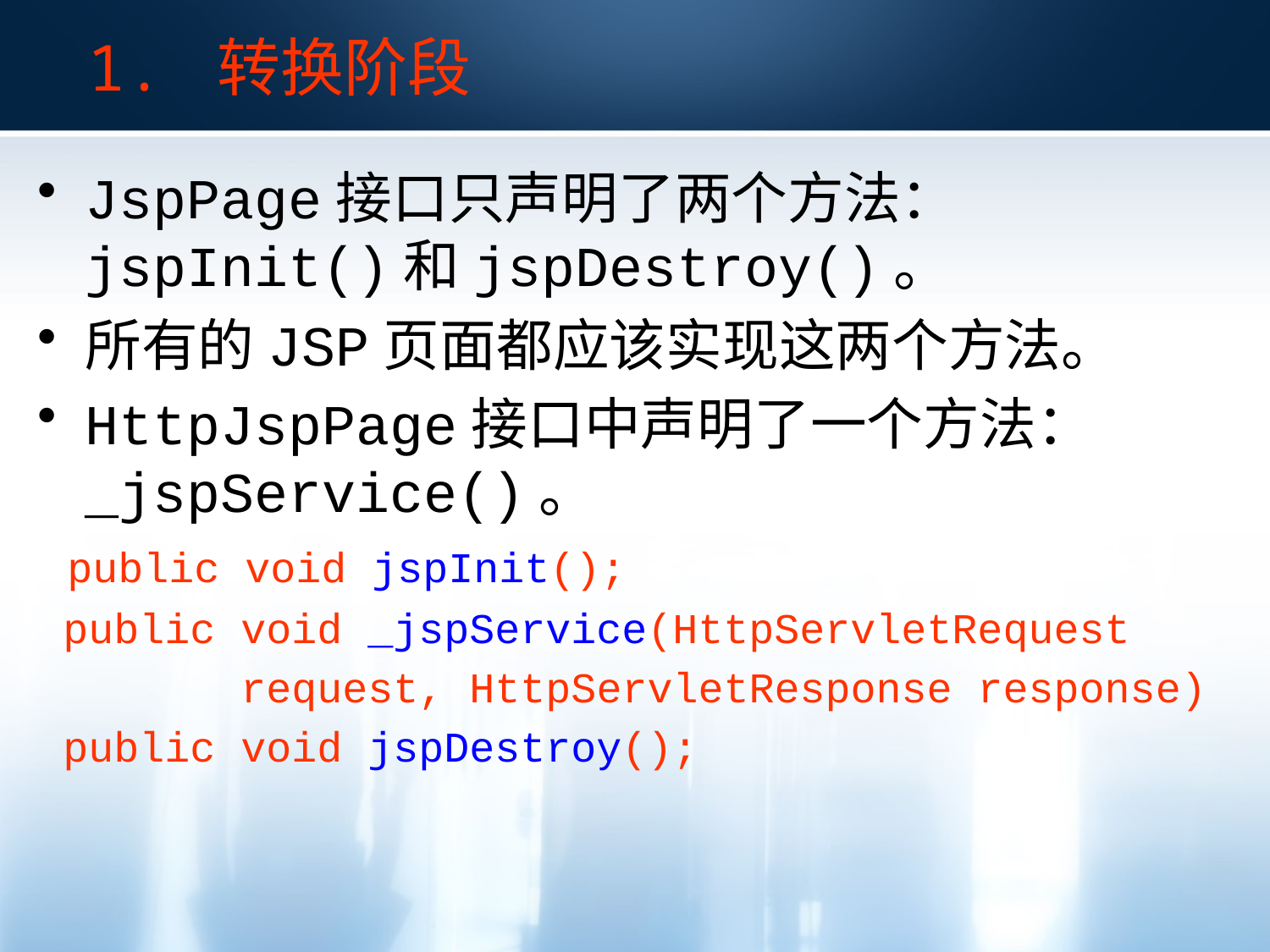

1. 转换阶段
JspPage接口只声明了两个方法：jspInit()和jspDestroy()。
所有的JSP页面都应该实现这两个方法。
HttpJspPage接口中声明了一个方法：_jspService()。
 public void jspInit();
 public void _jspService(HttpServletRequest
        request, HttpServletResponse response)
 public void jspDestroy();